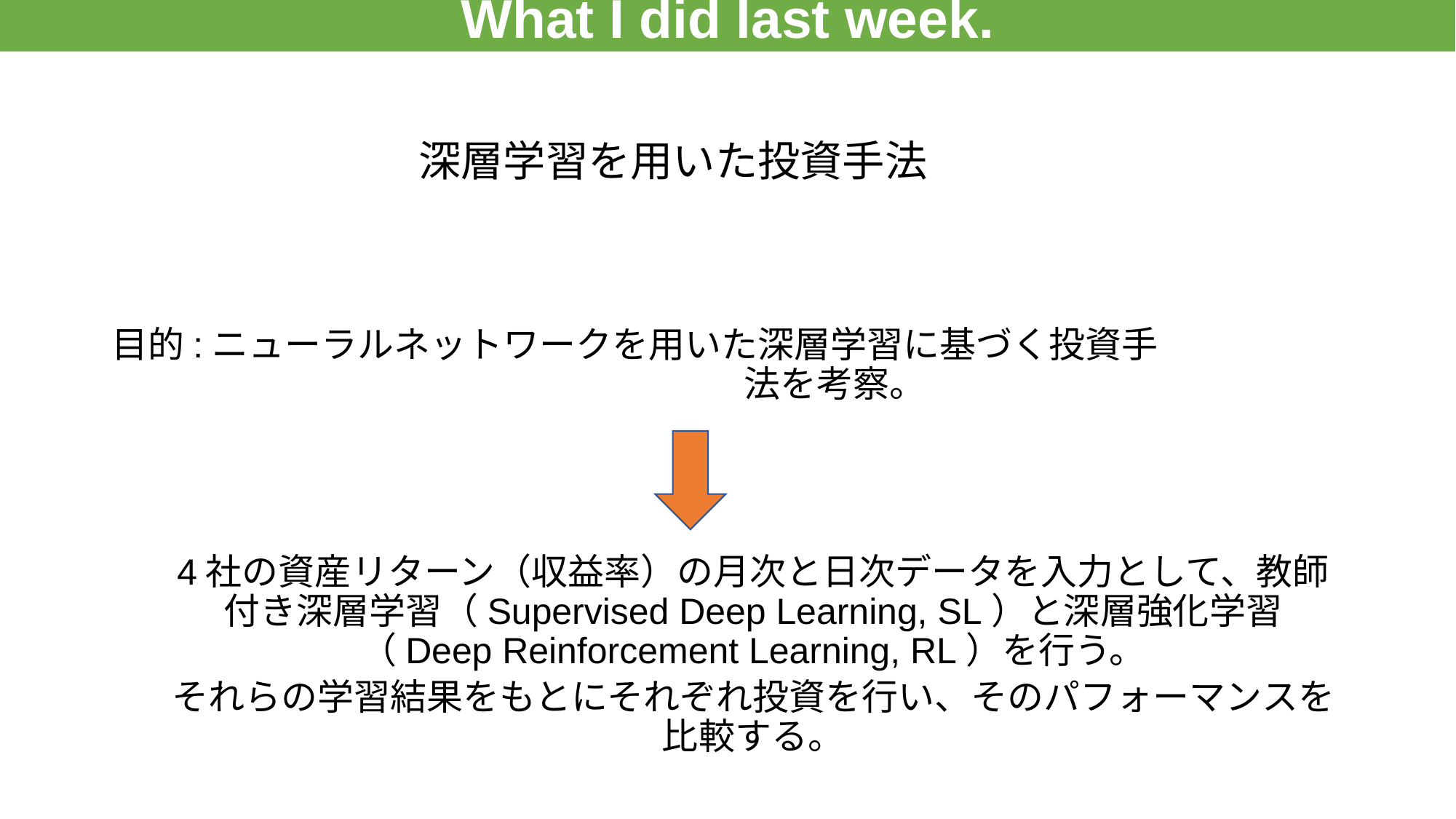

What I did last week.
# 深層学習を用いた投資手法
目的:ニューラルネットワークを用いた深層学習に基づく投資手　　　　　　　　　　　法を考察。

4社の資産リターン（収益率）の月次と日次データを入力として、教師付き深層学習（Supervised Deep Learning, SL）と深層強化学習（Deep Reinforcement Learning, RL）を行う。
それらの学習結果をもとにそれぞれ投資を行い、そのパフォーマンスを比較する。